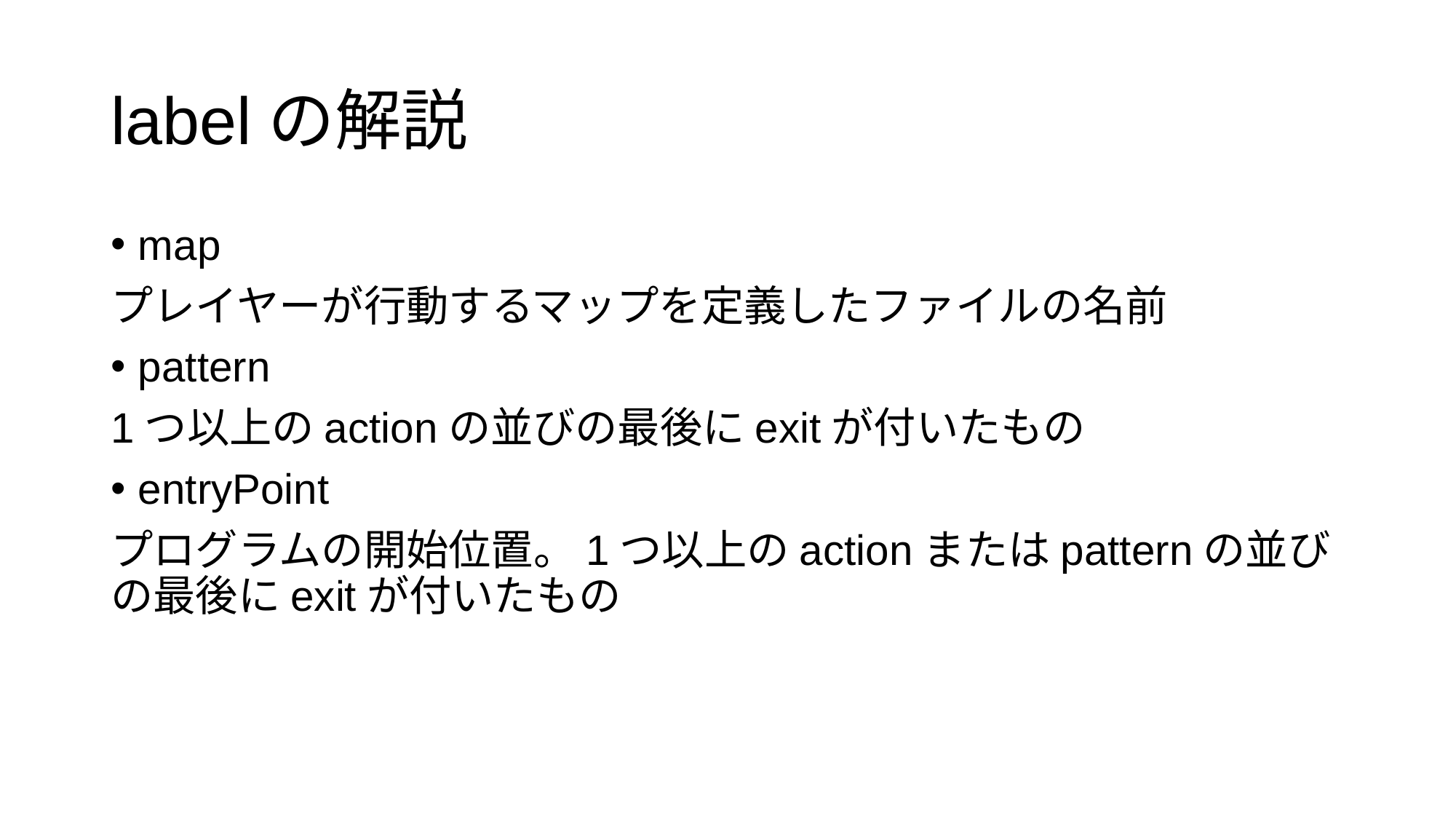

# labelの解説
map
プレイヤーが行動するマップを定義したファイルの名前
pattern
1つ以上のactionの並びの最後にexitが付いたもの
entryPoint
プログラムの開始位置。1つ以上のactionまたはpatternの並びの最後にexitが付いたもの